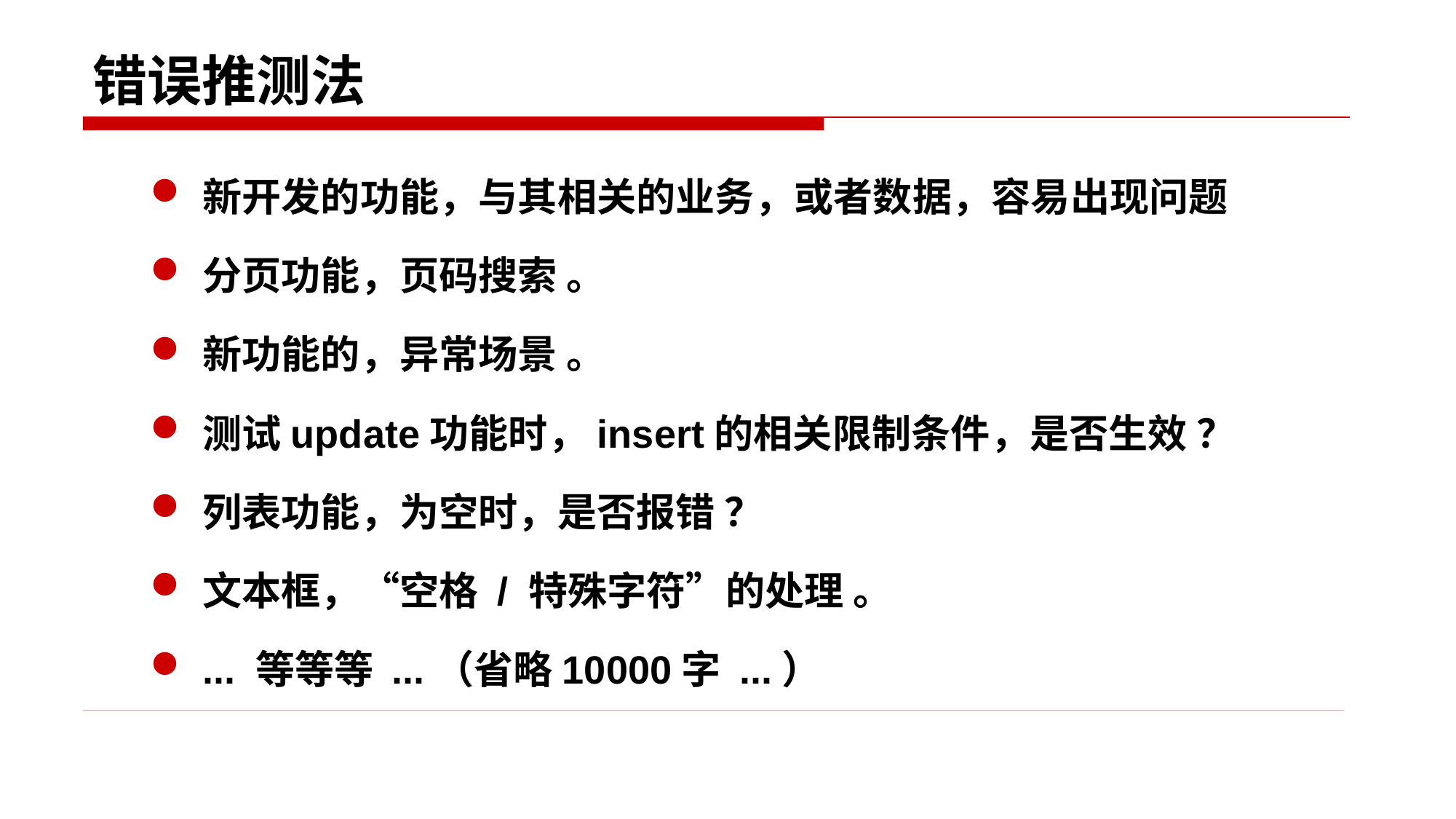

# 错误推测法

新开发的功能，与其相关的业务，或者数据，容易出现问题
分页功能，页码搜索 。
新功能的，异常场景 。
测试update功能时，insert的相关限制条件，是否生效 ？
列表功能，为空时，是否报错 ？
文本框，“空格 / 特殊字符”的处理 。
... 等等等 ...（省略10000字 ...）